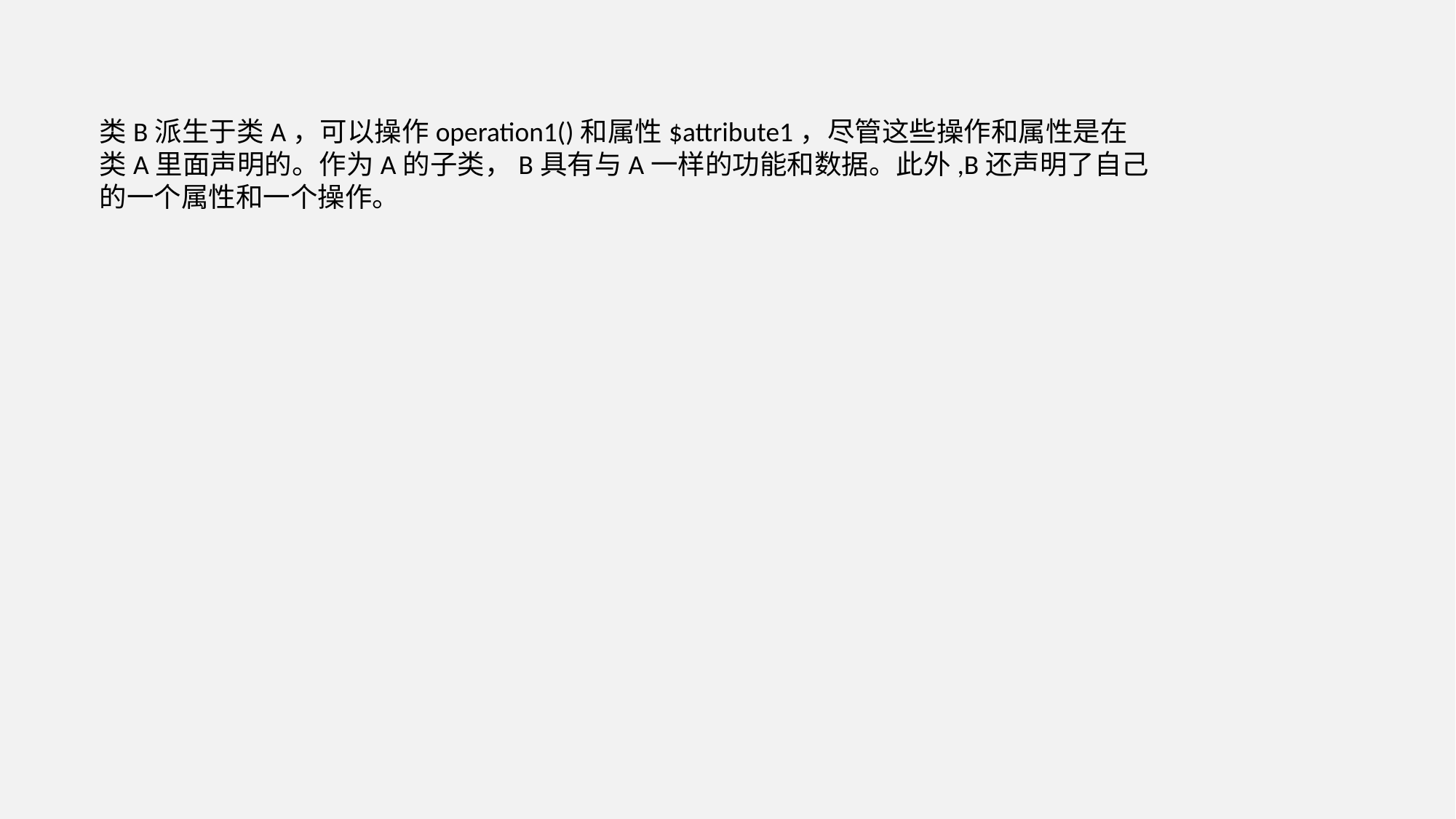

类B派生于类A，可以操作operation1()和属性$attribute1，尽管这些操作和属性是在类A里面声明的。作为A的子类，B具有与A一样的功能和数据。此外,B还声明了自己的一个属性和一个操作。